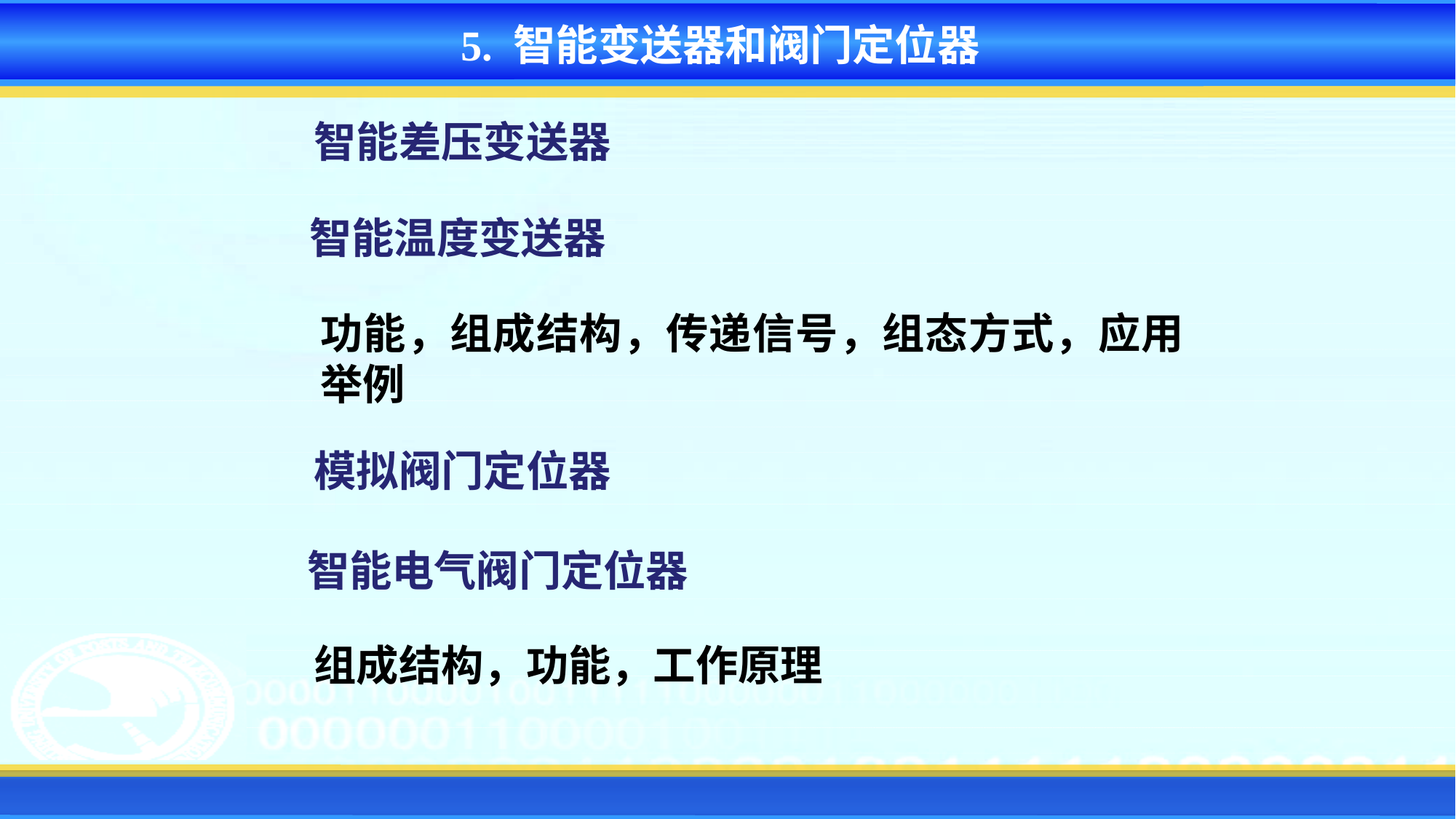

5. 智能变送器和阀门定位器
智能差压变送器
智能温度变送器
功能，组成结构，传递信号，组态方式，应用举例
模拟阀门定位器
智能电气阀门定位器
组成结构，功能，工作原理